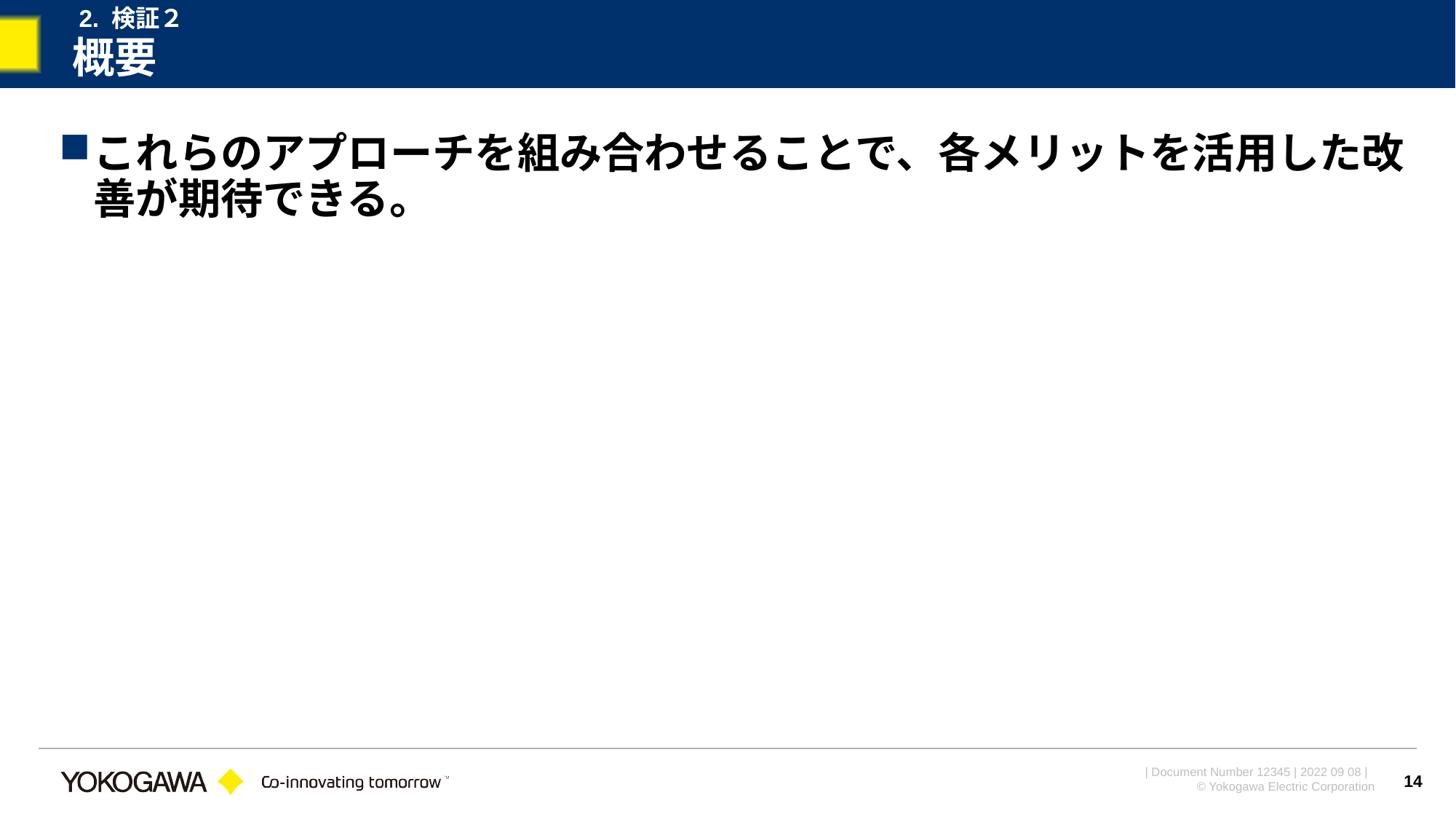

2. 検証２
# 概要
これらのアプローチを組み合わせることで、各メリットを活用した改善が期待できる。
14